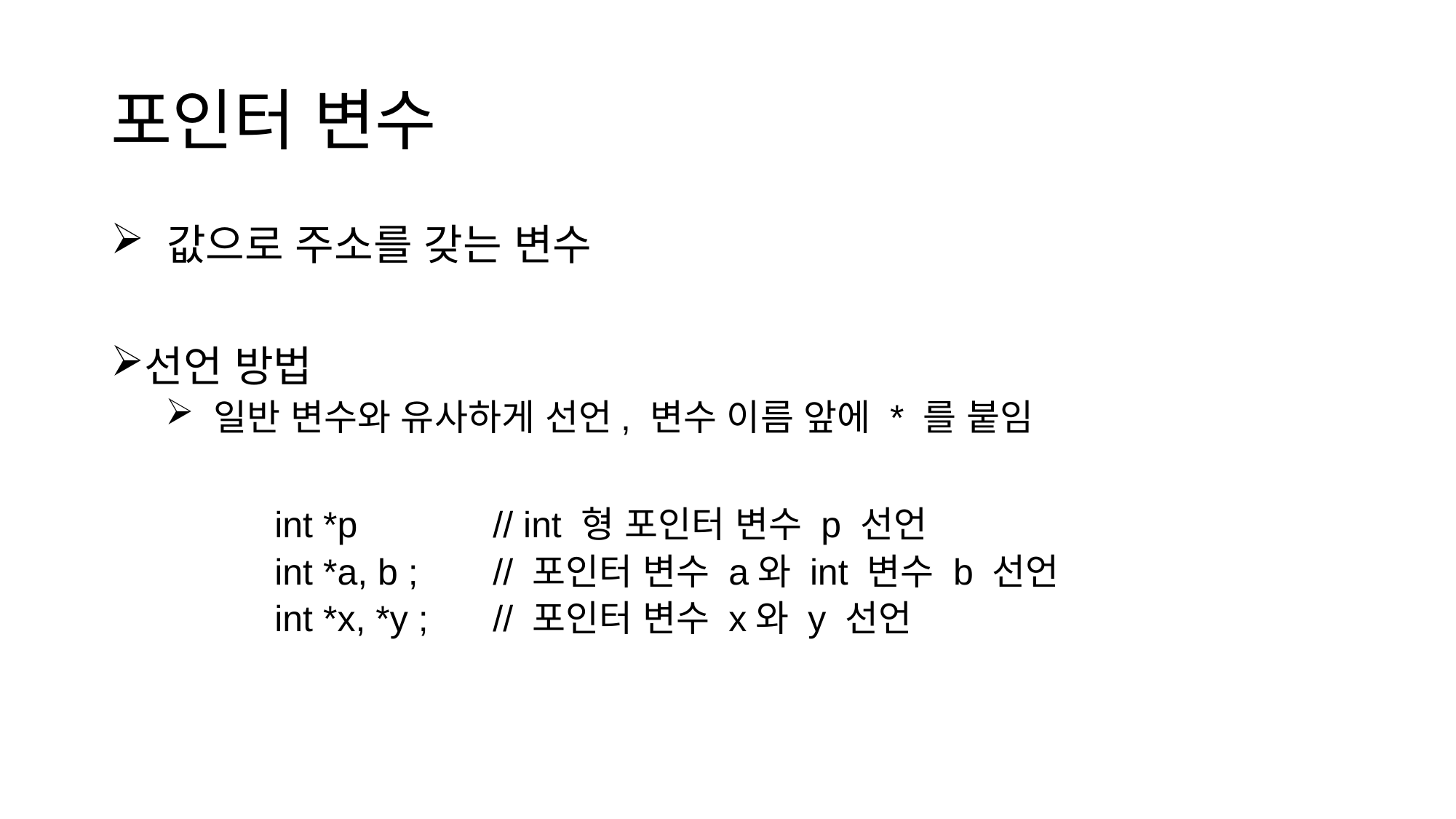

# 포인터 변수
 값으로 주소를 갖는 변수

선언 방법
 일반 변수와 유사하게 선언, 변수 이름 앞에 * 를 붙임

	int *p		// int 형 포인터 변수 p 선언
	int *a, b ;	// 포인터 변수 a와 int 변수 b 선언
	int *x, *y ;	// 포인터 변수 x와 y 선언